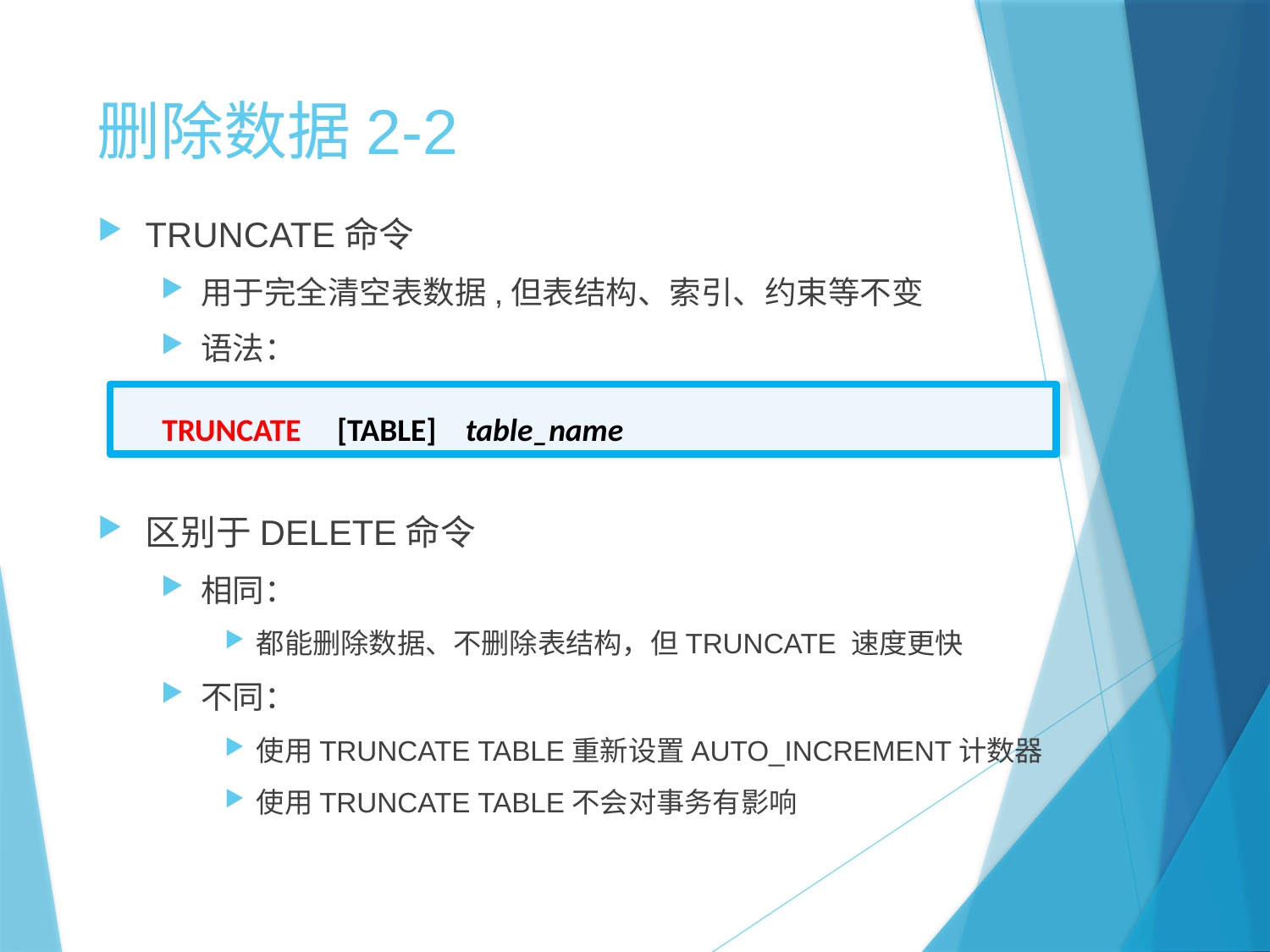

# 删除数据2-2
TRUNCATE命令
用于完全清空表数据,但表结构、索引、约束等不变
语法：

区别于DELETE命令
相同：
都能删除数据、不删除表结构，但TRUNCATE 速度更快
不同：
使用TRUNCATE TABLE重新设置AUTO_INCREMENT计数器
使用TRUNCATE TABLE不会对事务有影响

 TRUNCATE     [TABLE]    table_name